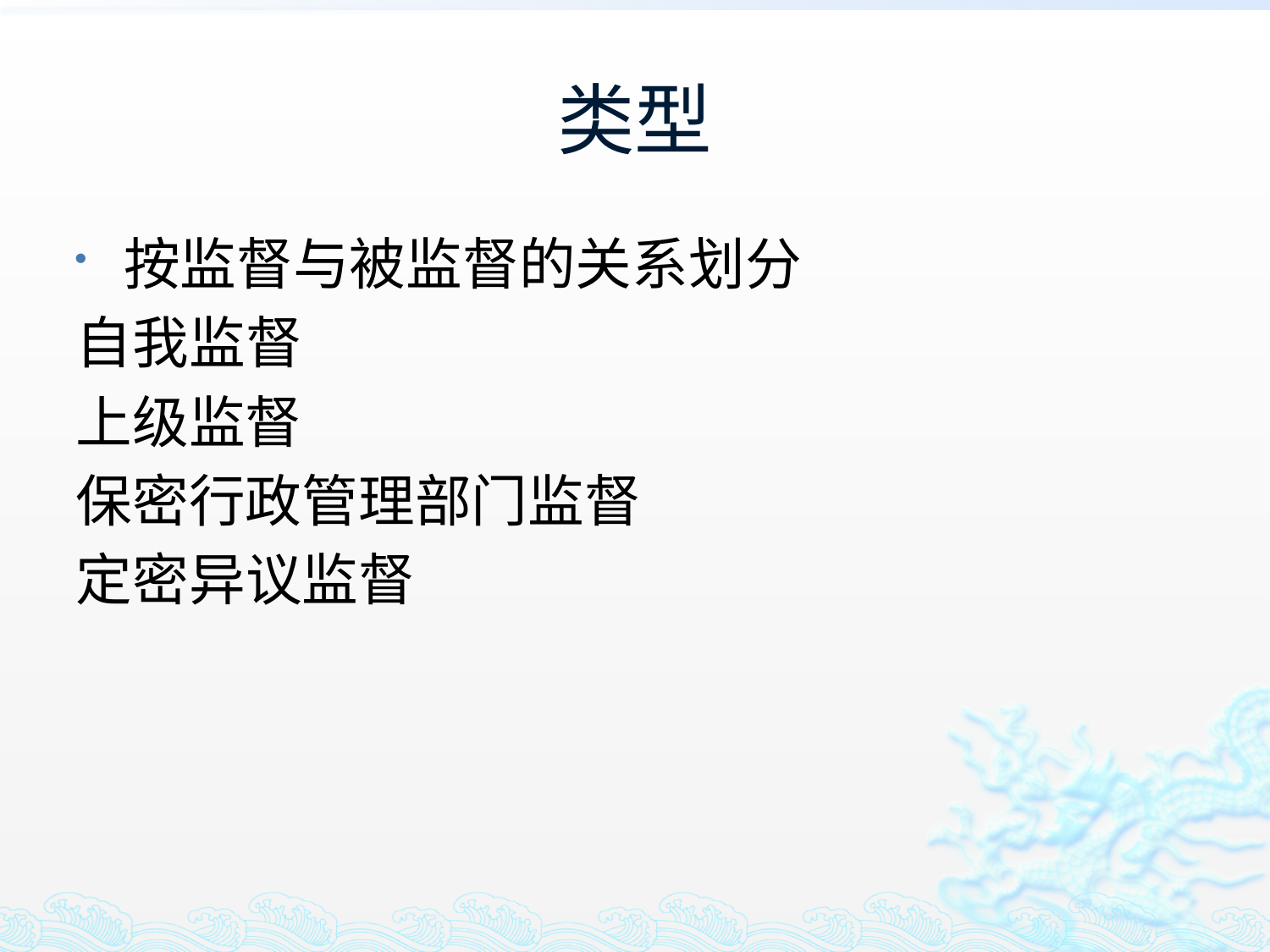

# 类型
按监督与被监督的关系划分
自我监督
上级监督
保密行政管理部门监督
定密异议监督